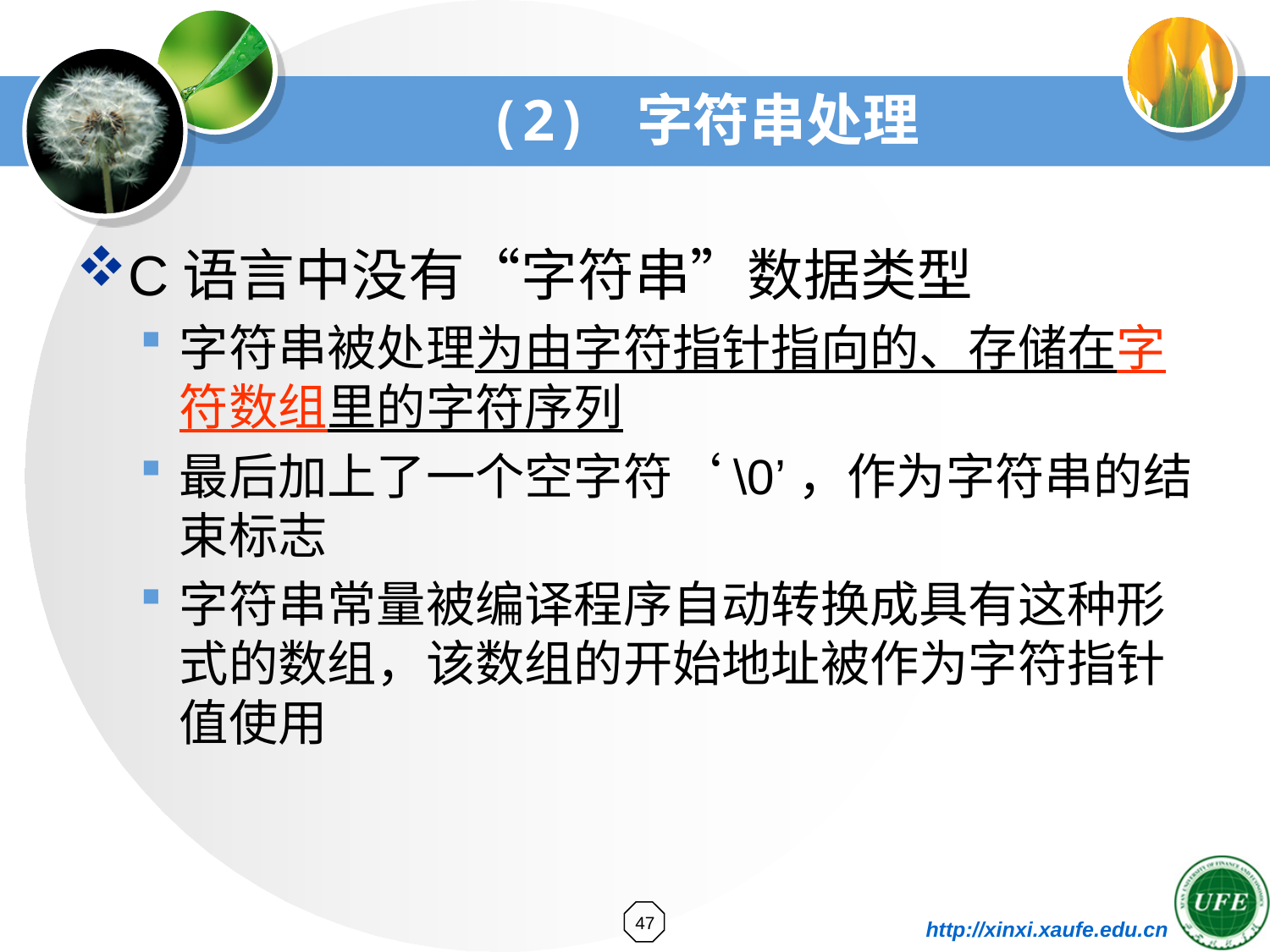

# (2) 字符串处理
C语言中没有“字符串”数据类型
字符串被处理为由字符指针指向的、存储在字符数组里的字符序列
最后加上了一个空字符‘\0’，作为字符串的结束标志
字符串常量被编译程序自动转换成具有这种形式的数组，该数组的开始地址被作为字符指针值使用

47
http://xinxi.xaufe.edu.cn